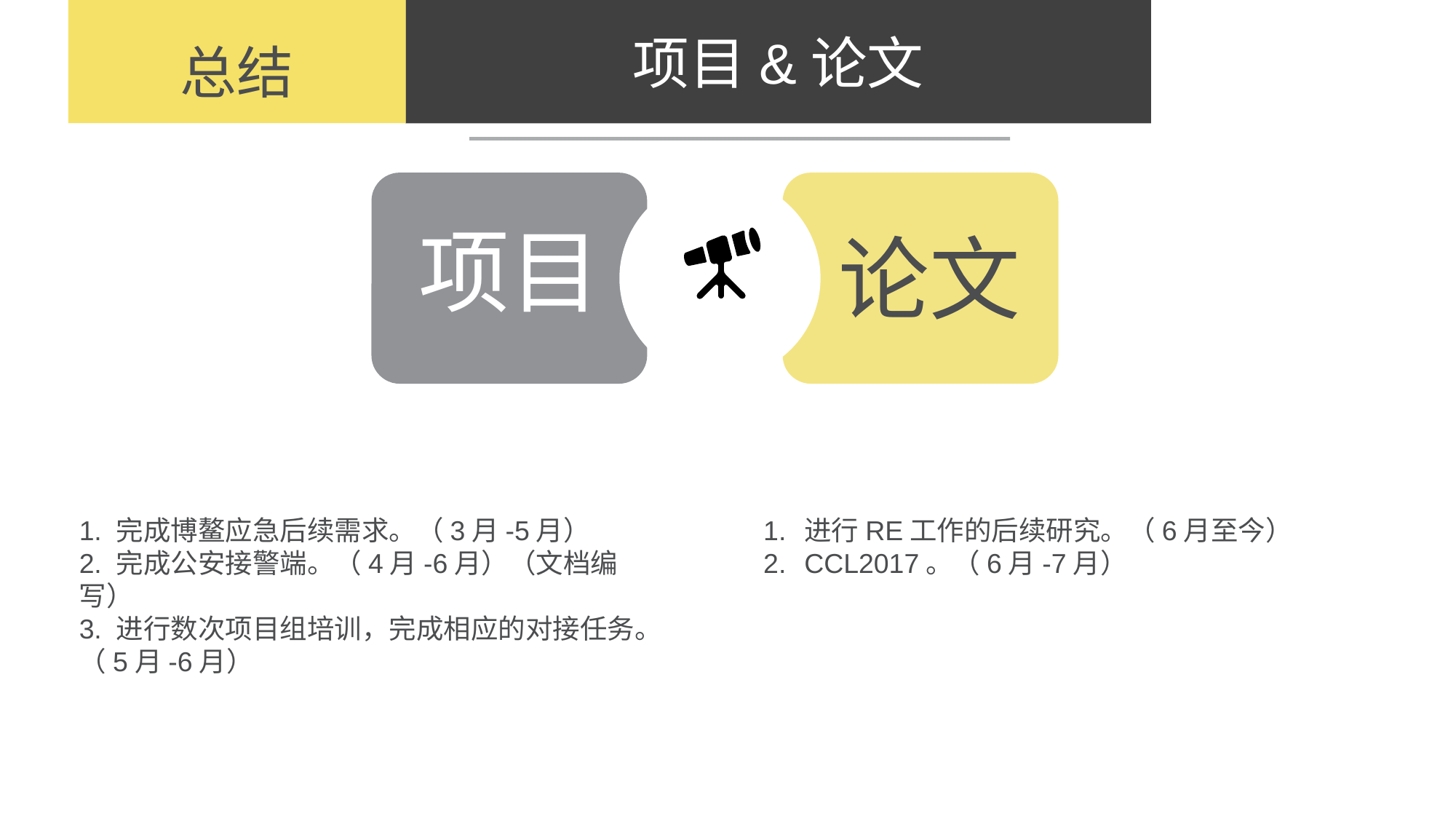

项目&论文

PART 1
总结
请输入你的标题

项目
论文

1. 完成博鳌应急后续需求。（3月-5月）
2. 完成公安接警端。（4月-6月）（文档编写）
3. 进行数次项目组培训，完成相应的对接任务。（5月-6月）
进行RE工作的后续研究。（6月至今）
CCL2017。（6月-7月）